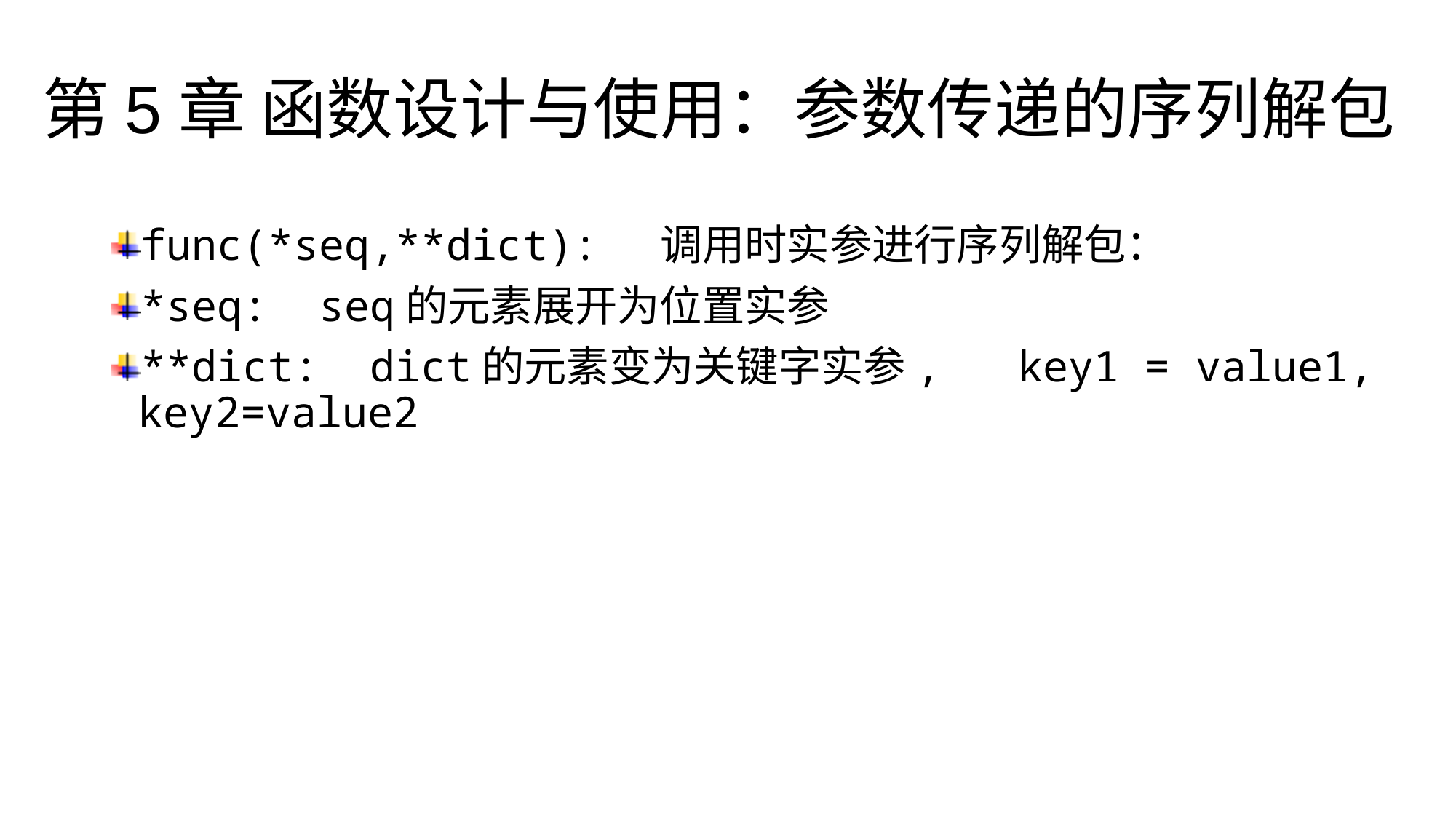

# 第5章 函数设计与使用：参数传递的序列解包
func(*seq,**dict):  调用时实参进行序列解包：
*seq:  seq的元素展开为位置实参
**dict:  dict的元素变为关键字实参,   key1 = value1, key2=value2